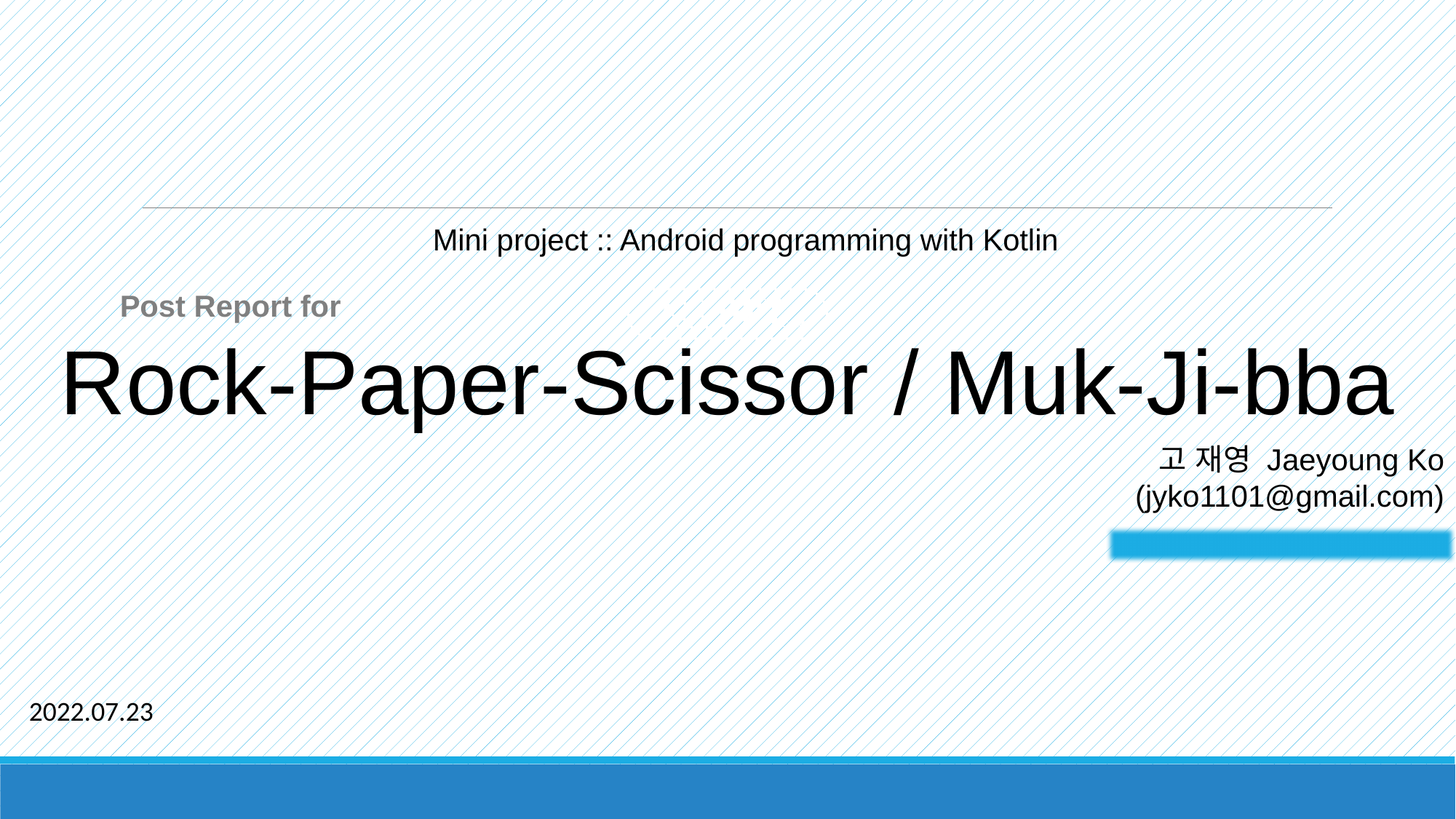

Mini project :: Android programming with Kotlin
	Post Report for

Rock-Paper-Scissor / Muk-Ji-bba
고 재영 Jaeyoung Ko
(jyko1101@gmail.com)

2022.07.23